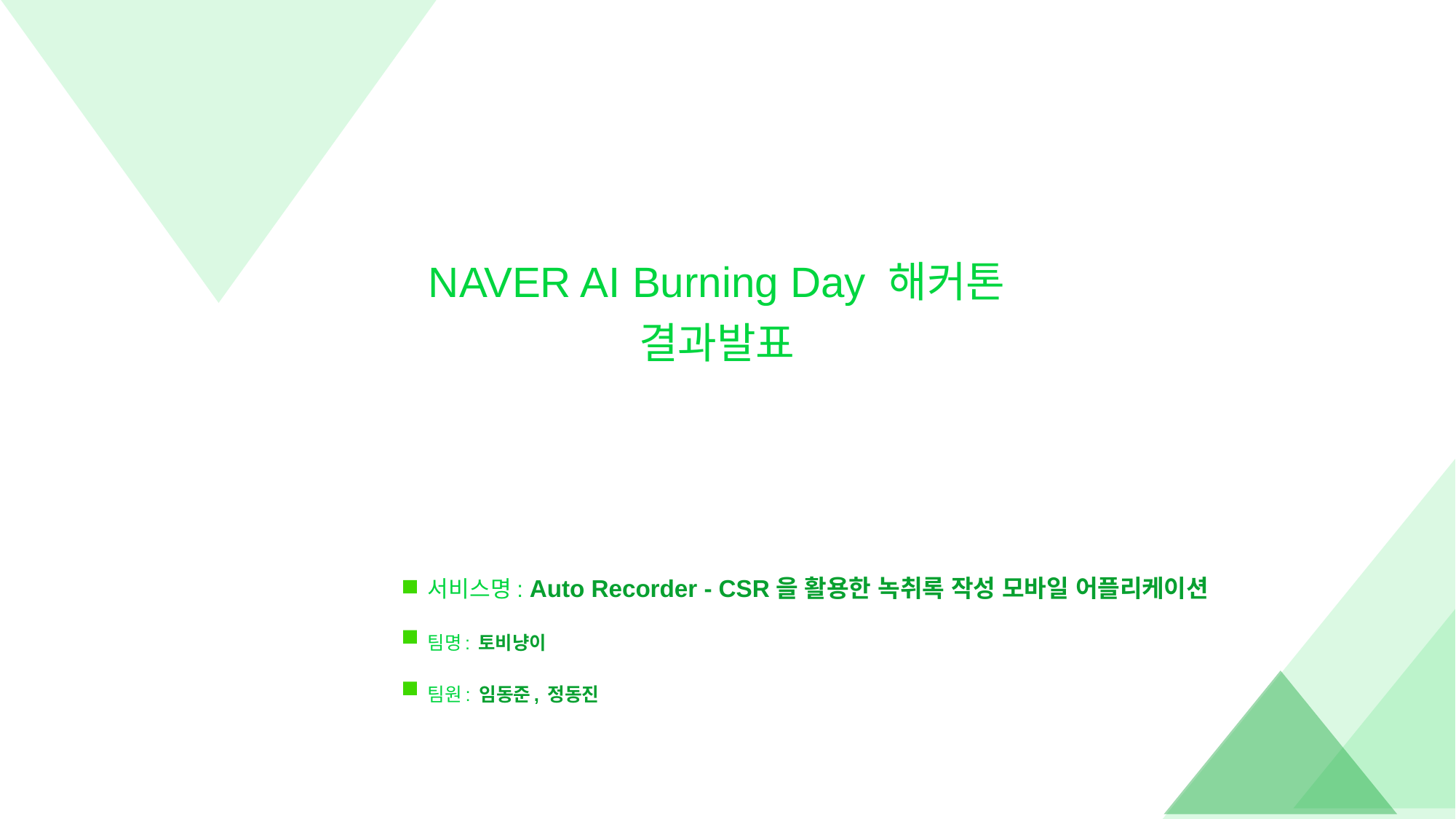

NAVER AI Burning Day 해커톤
결과발표
서비스명: Auto Recorder - CSR을 활용한 녹취록 작성 모바일 어플리케이션

팀명: 토비냥이

팀원: 임동준, 정동진